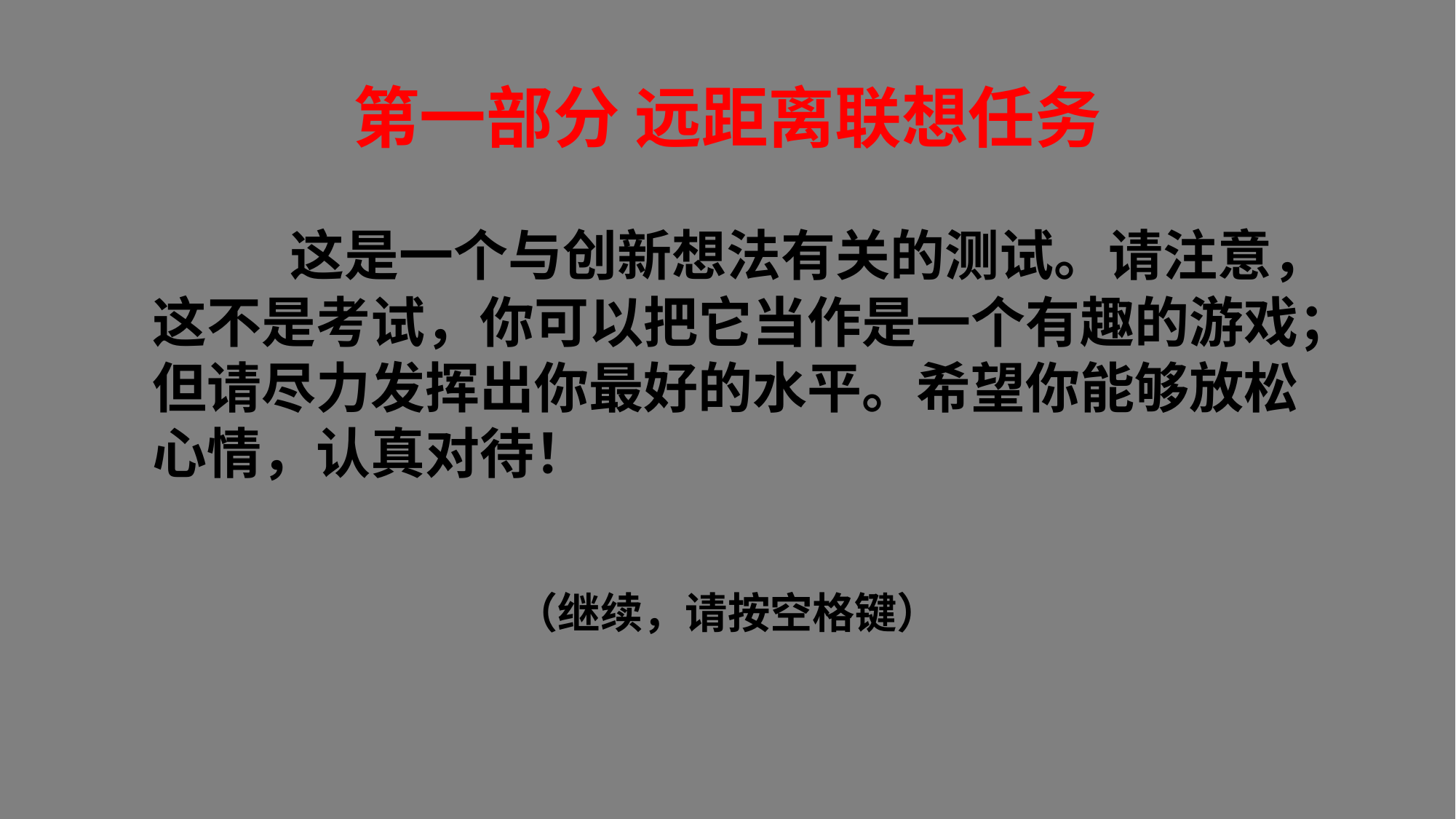

第一部分 远距离联想任务
	 这是一个与创新想法有关的测试。请注意，这不是考试，你可以把它当作是一个有趣的游戏；但请尽力发挥出你最好的水平。希望你能够放松心情，认真对待！

（继续，请按空格键）